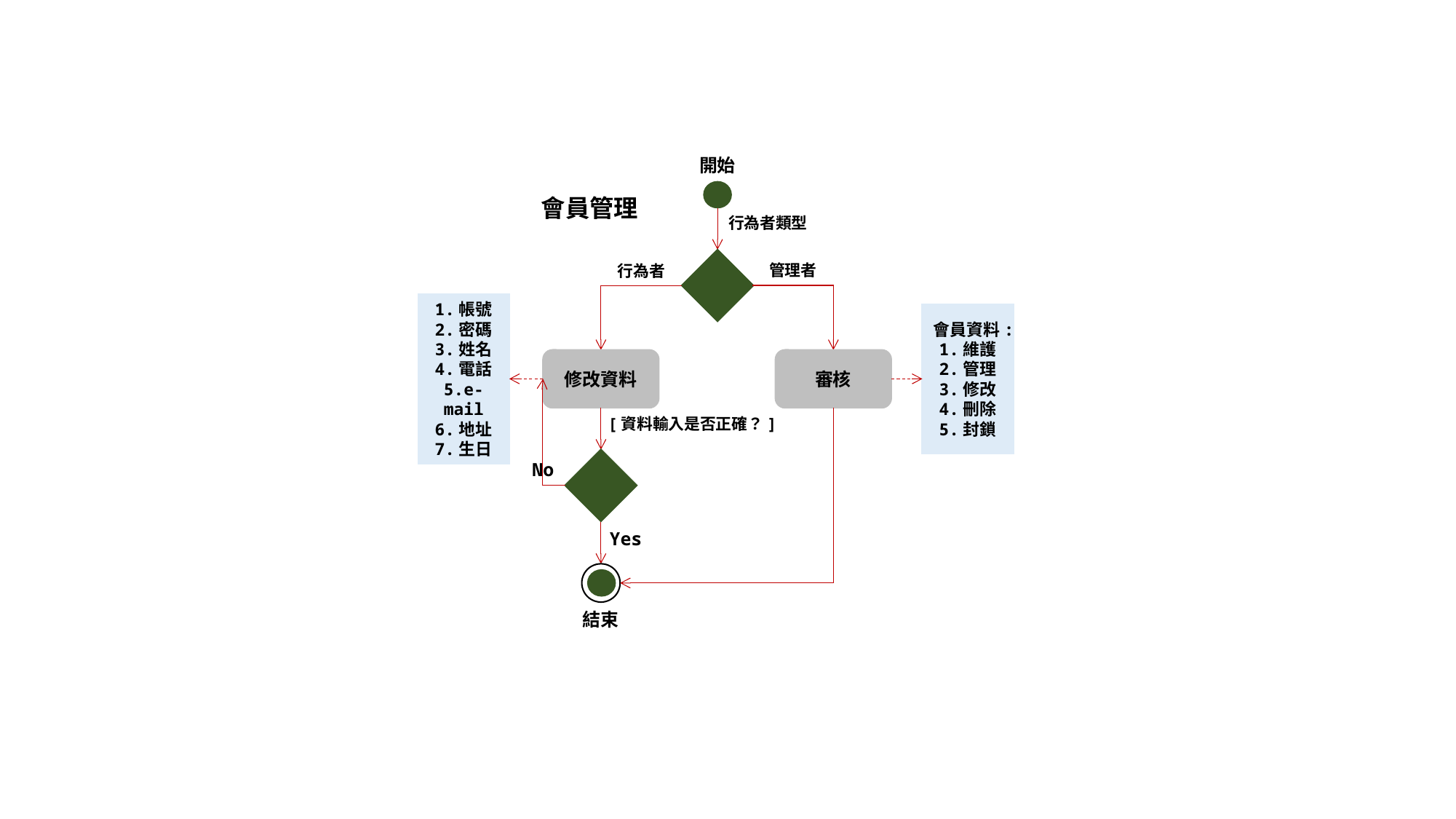

開始

會員管理
行為者類型

管理者
行為者
1.帳號
2.密碼
3.姓名
4.電話
5.e-mail
6.地址
7.生日
會員資料:
1.維護
2.管理
3.修改
4.刪除
5.封鎖
修改資料
審核
[資料輸入是否正確？]

No
Yes

結束